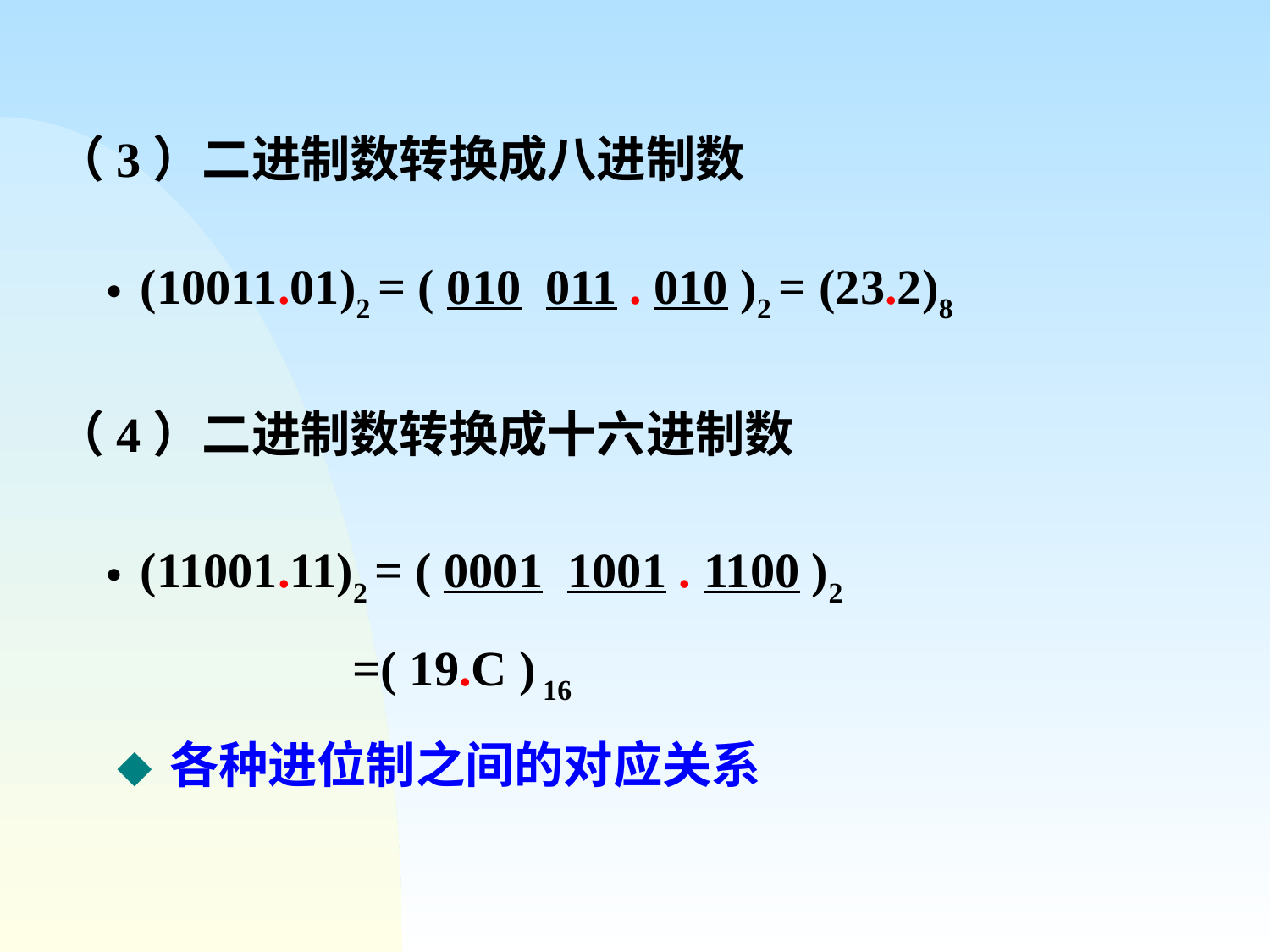

（3）二进制数转换成八进制数
•  (10011.01)2 = ( 010  011 . 010 )2 = (23.2)8
（4）二进制数转换成十六进制数
•  (11001.11)2 = ( 0001  1001 . 1100 )2
                                  =( 19.C ) 16
◆ 各种进位制之间的对应关系
24